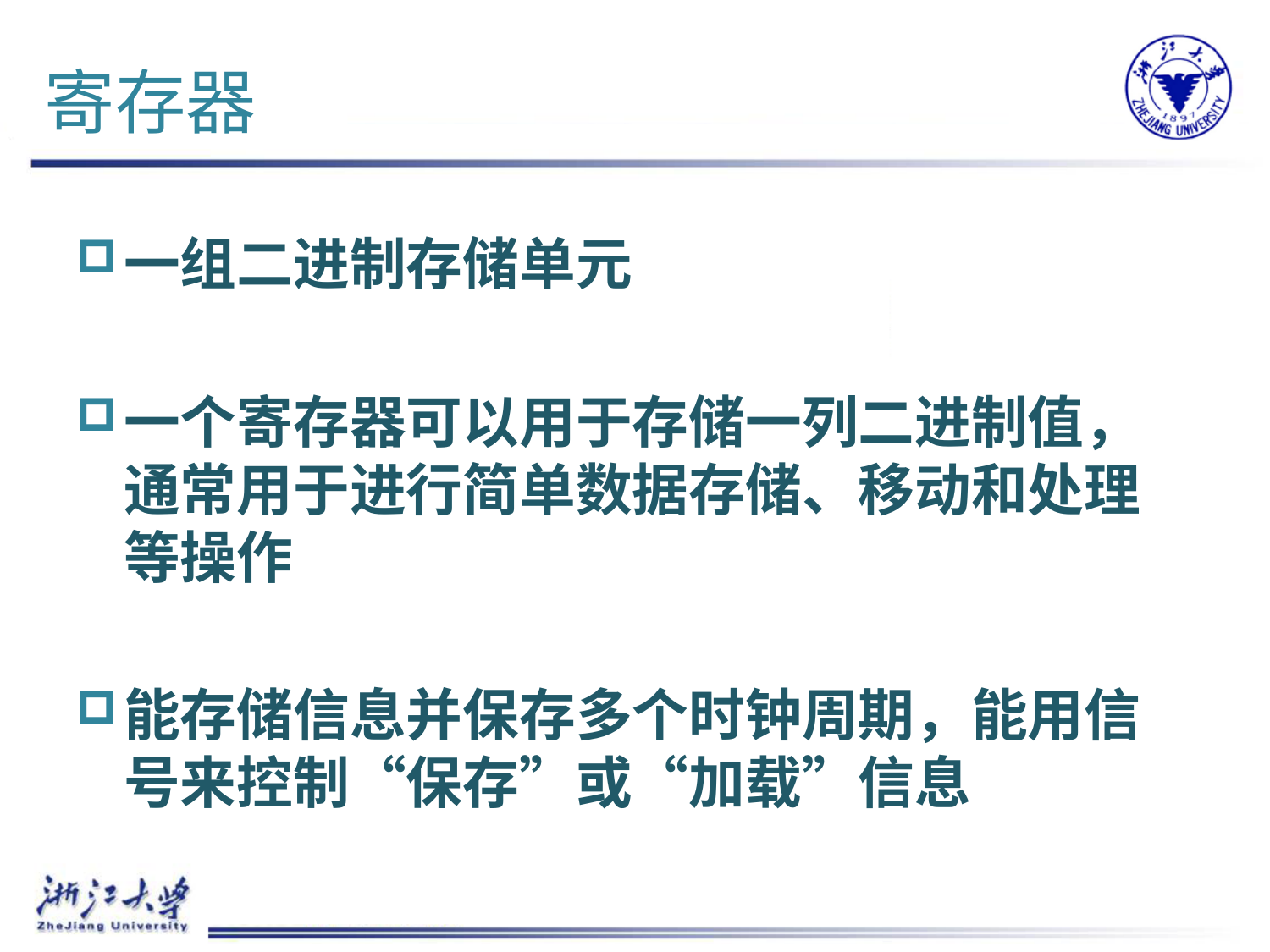

# 寄存器
一组二进制存储单元

一个寄存器可以用于存储一列二进制值，通常用于进行简单数据存储、移动和处理等操作

能存储信息并保存多个时钟周期，能用信号来控制“保存”或“加载”信息